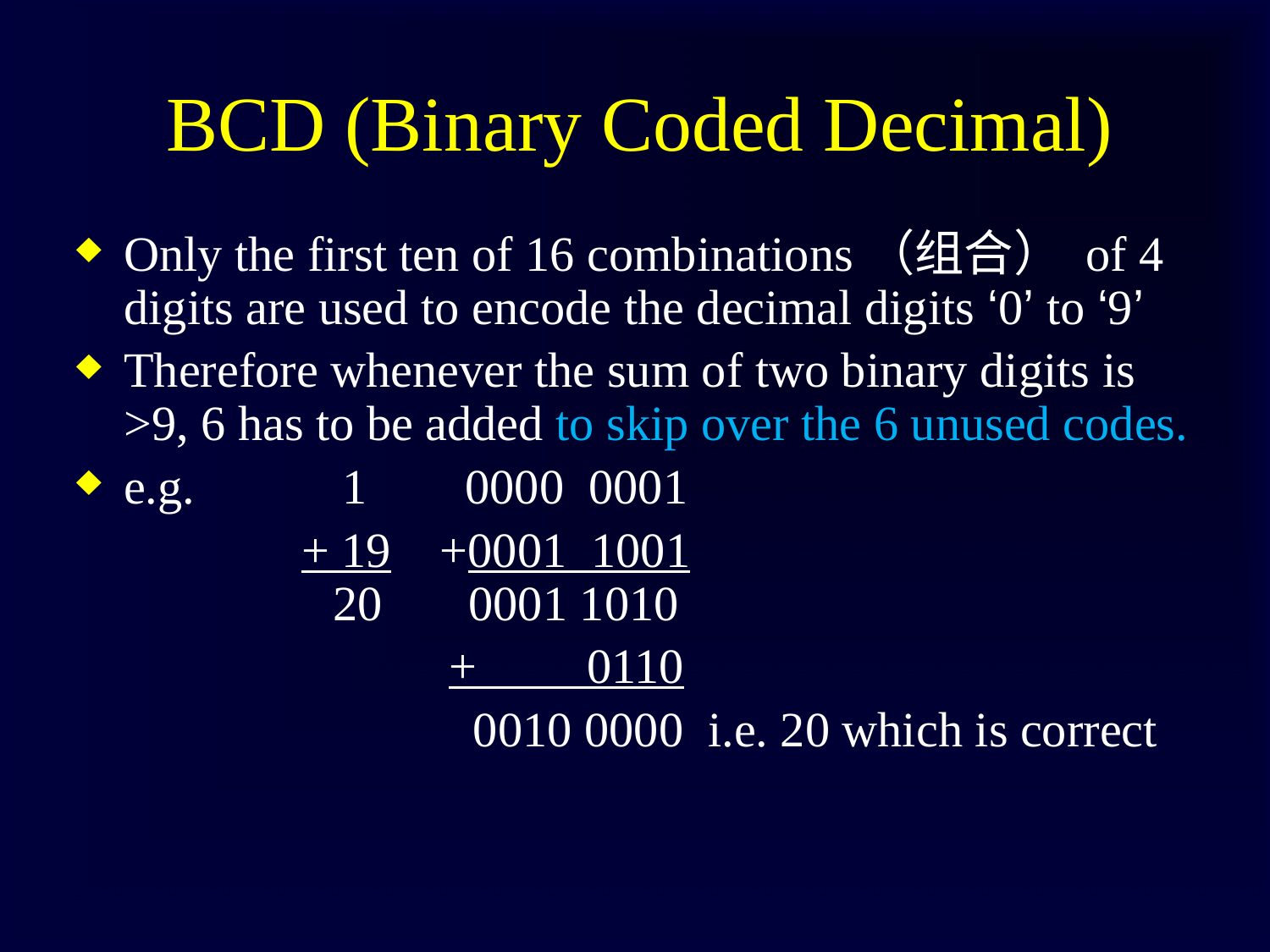

# BCD (Binary Coded Decimal)
Only the first ten of 16 combinations（组合） of 4 digits are used to encode the decimal digits ‘0’ to ‘9’
Therefore whenever the sum of two binary digits is >9, 6 has to be added to skip over the 6 unused codes.
e.g.            1        0000  0001
        + 19    +0001  1001
        20       0001 1010
                    +         0110
                      0010 0000  i.e. 20 which is correct